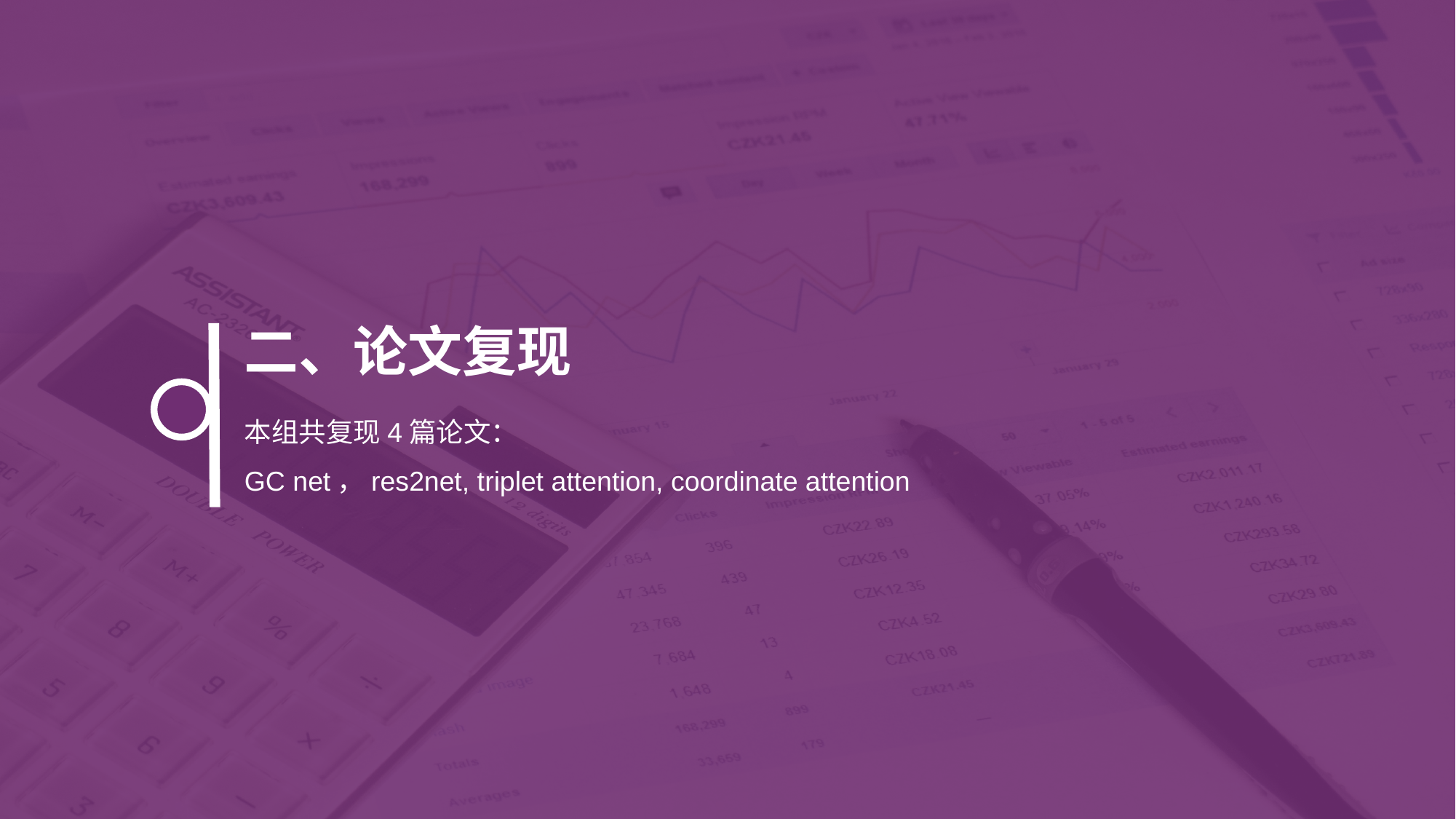

二、论文复现
本组共复现4篇论文：
GC net，res2net, triplet attention, coordinate attention